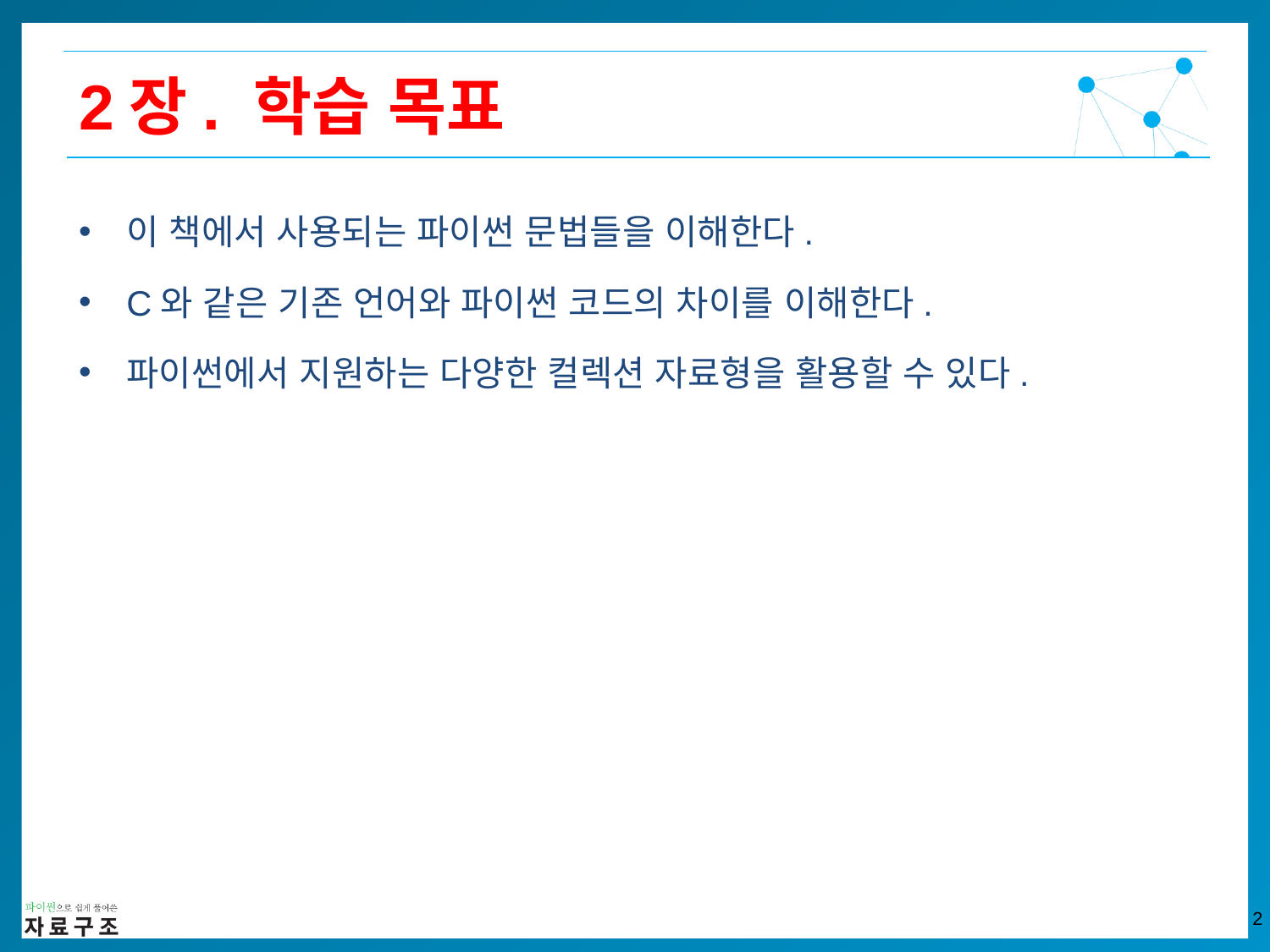

2장. 학습 목표
이 책에서 사용되는 파이썬 문법들을 이해한다.
C와 같은 기존 언어와 파이썬 코드의 차이를 이해한다.
파이썬에서 지원하는 다양한 컬렉션 자료형을 활용할 수 있다.